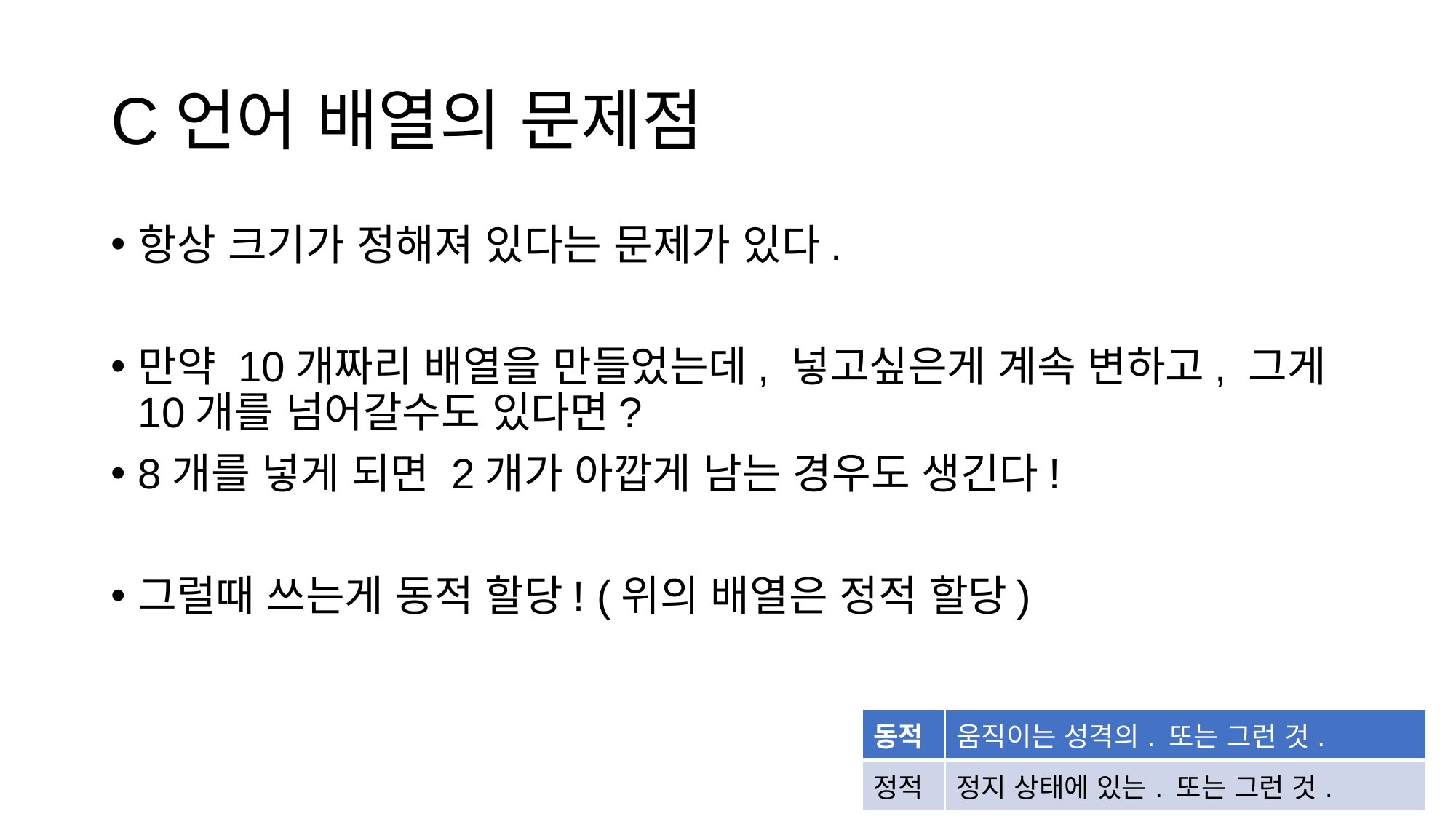

# C언어 배열의 문제점
항상 크기가 정해져 있다는 문제가 있다.

만약 10개짜리 배열을 만들었는데, 넣고싶은게 계속 변하고, 그게 10개를 넘어갈수도 있다면?
8개를 넣게 되면 2개가 아깝게 남는 경우도 생긴다!

그럴때 쓰는게 동적 할당! (위의 배열은 정적 할당)

| 동적 | 움직이는 성격의. 또는 그런 것. |
| --- | --- |
| 정적 | 정지 상태에 있는. 또는 그런 것. |